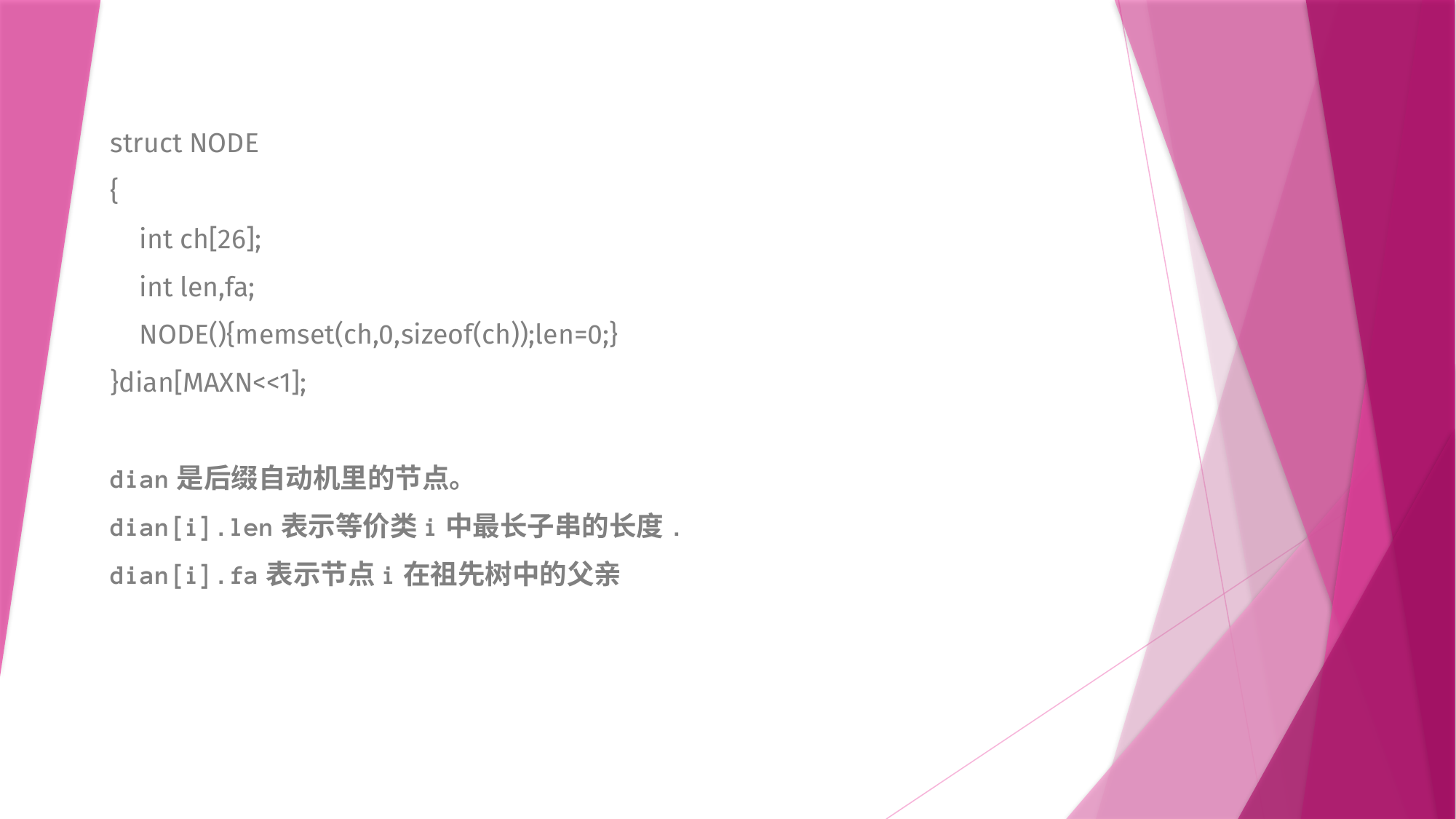

#
struct NODE
{
    int ch[26];
    int len,fa;
    NODE(){memset(ch,0,sizeof(ch));len=0;}
}dian[MAXN<<1];

dian是后缀自动机里的节点。
dian[i].len表示等价类i中最长子串的长度.
dian[i].fa表示节点i在祖先树中的父亲